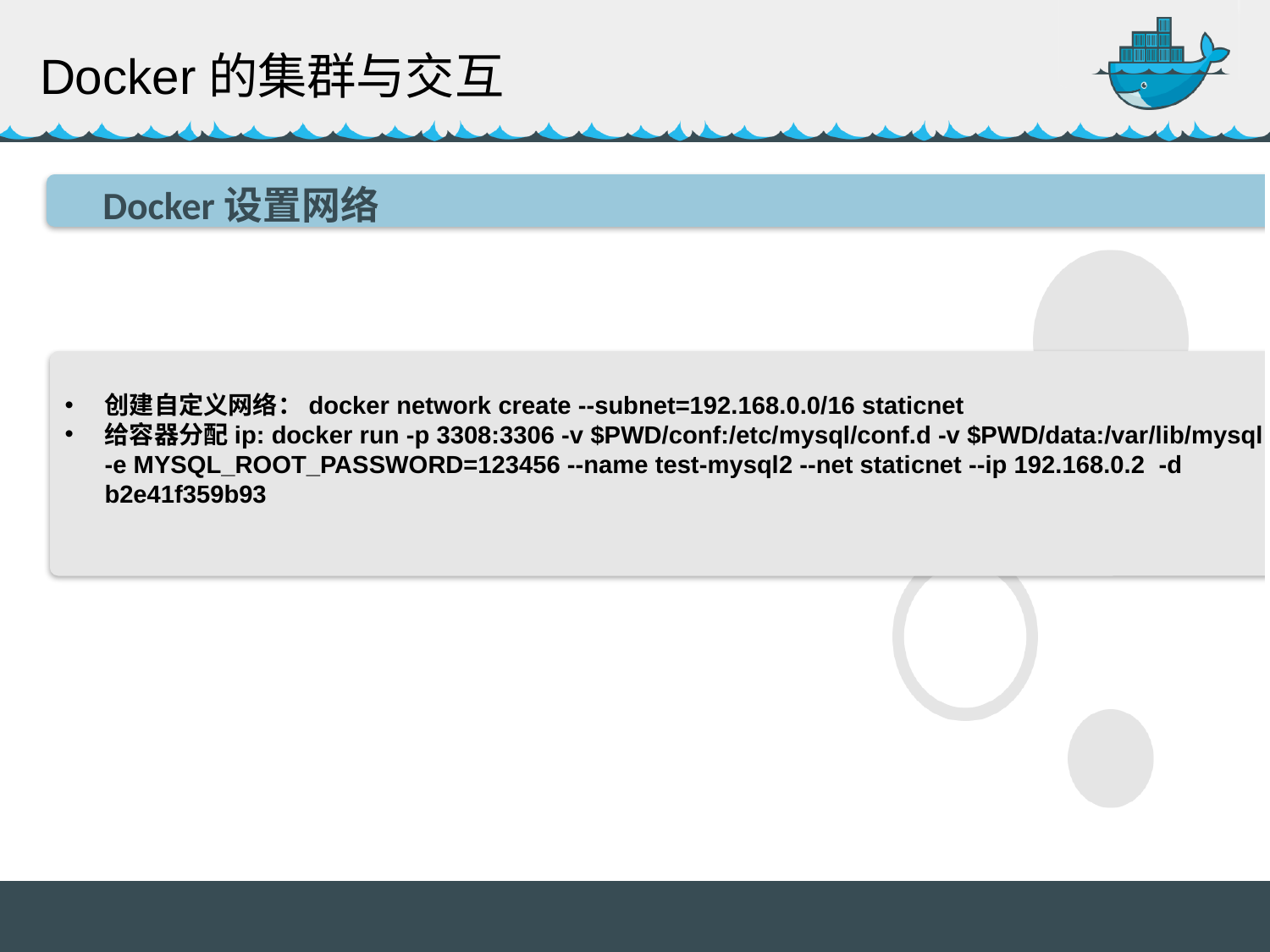

Docker的集群与交互

Docker设置网络

创建自定义网络：docker network create --subnet=192.168.0.0/16 staticnet
给容器分配ip: docker run -p 3308:3306 -v $PWD/conf:/etc/mysql/conf.d -v $PWD/data:/var/lib/mysql -e MYSQL_ROOT_PASSWORD=123456 --name test-mysql2 --net staticnet --ip 192.168.0.2  -d b2e41f359b93